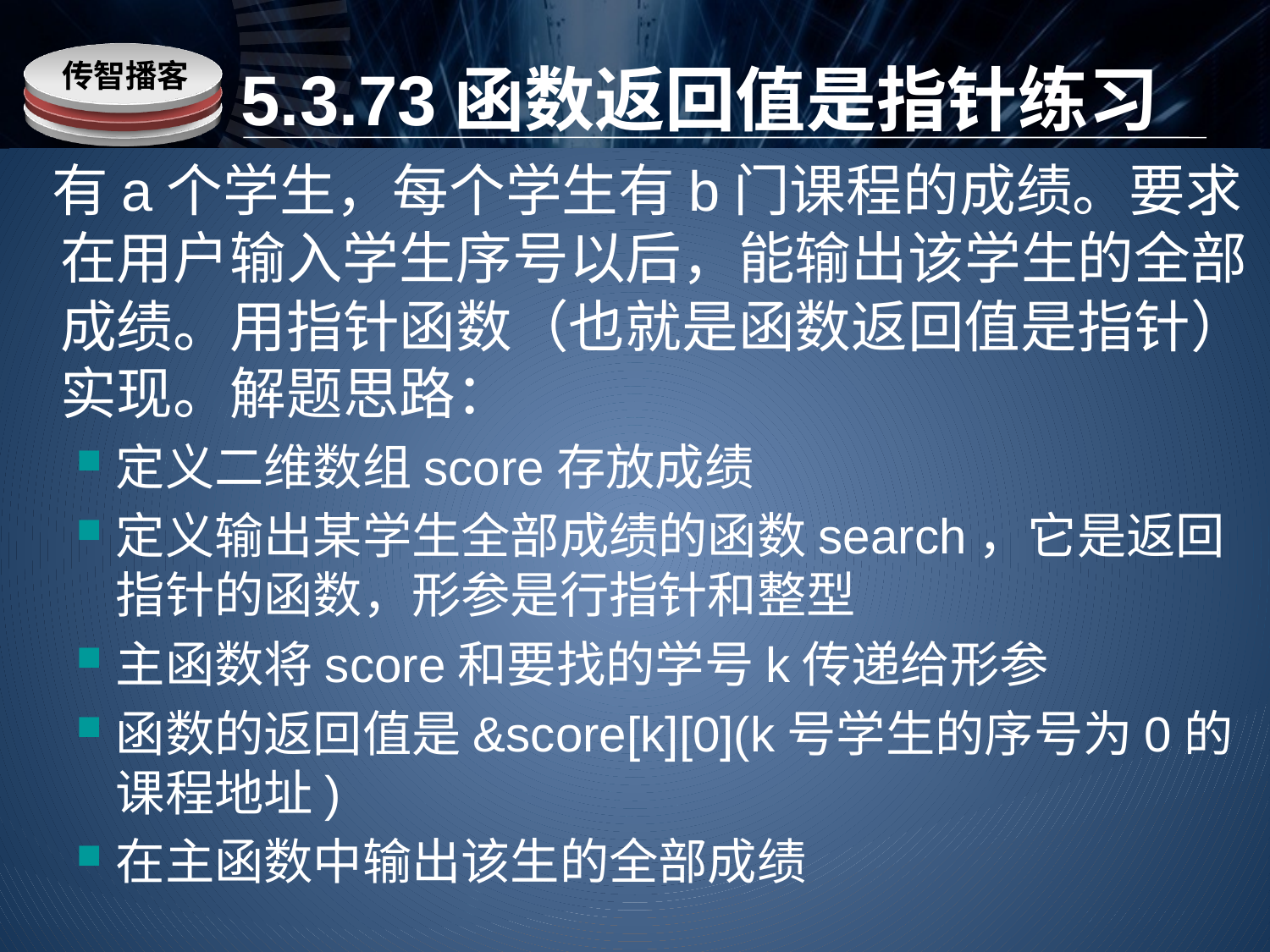

# 5.3.73函数返回值是指针练习
  有a个学生，每个学生有b门课程的成绩。要求在用户输入学生序号以后，能输出该学生的全部成绩。用指针函数（也就是函数返回值是指针）实现。解题思路：
定义二维数组score存放成绩
定义输出某学生全部成绩的函数search，它是返回指针的函数，形参是行指针和整型
主函数将score和要找的学号k传递给形参
函数的返回值是&score[k][0](k号学生的序号为0的课程地址)
在主函数中输出该生的全部成绩

www.itcast.cn